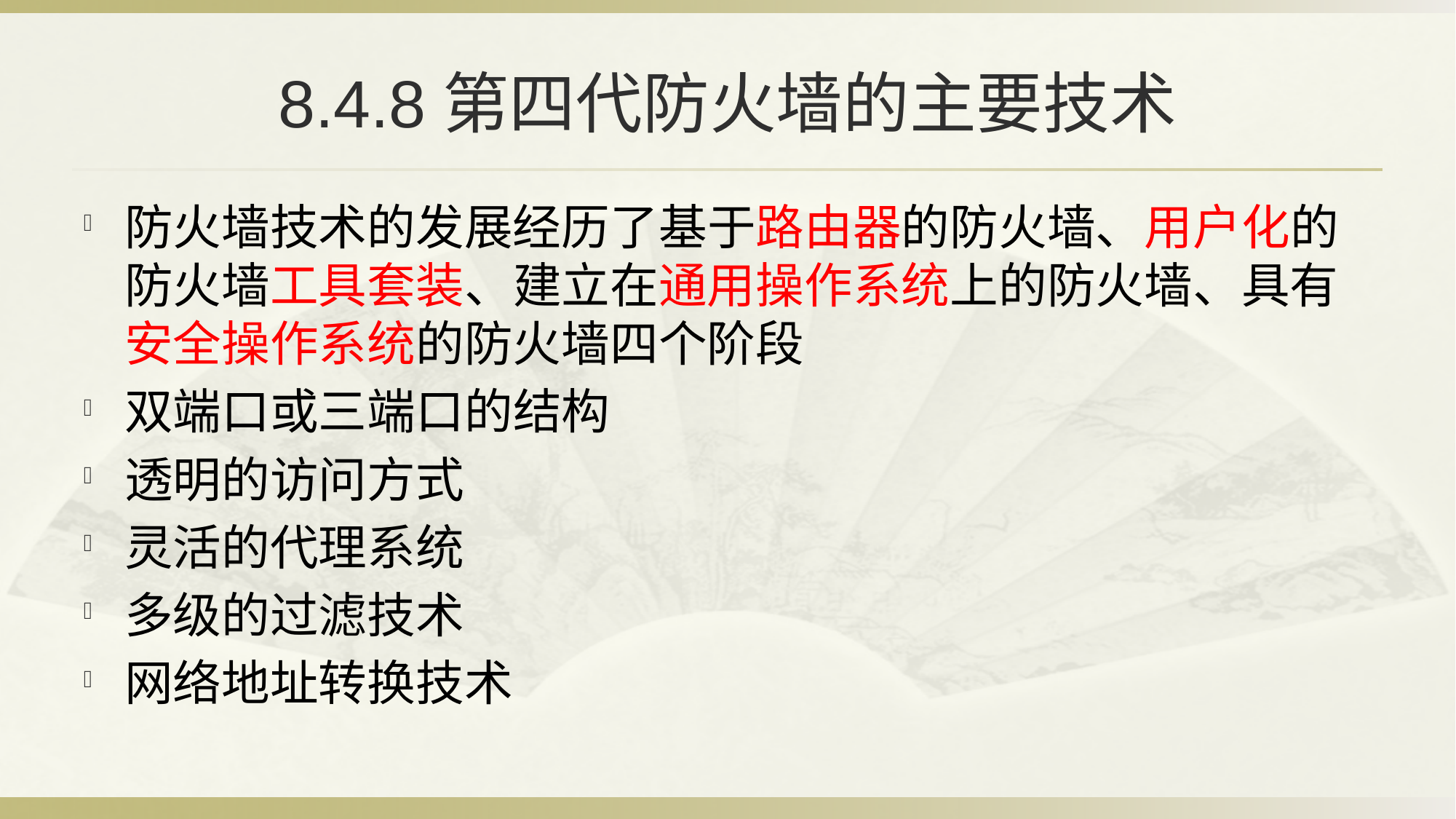

# 8.4.8第四代防火墙的主要技术
防火墙技术的发展经历了基于路由器的防火墙、用户化的防火墙工具套装、建立在通用操作系统上的防火墙、具有安全操作系统的防火墙四个阶段
双端口或三端口的结构
透明的访问方式
灵活的代理系统
多级的过滤技术
网络地址转换技术